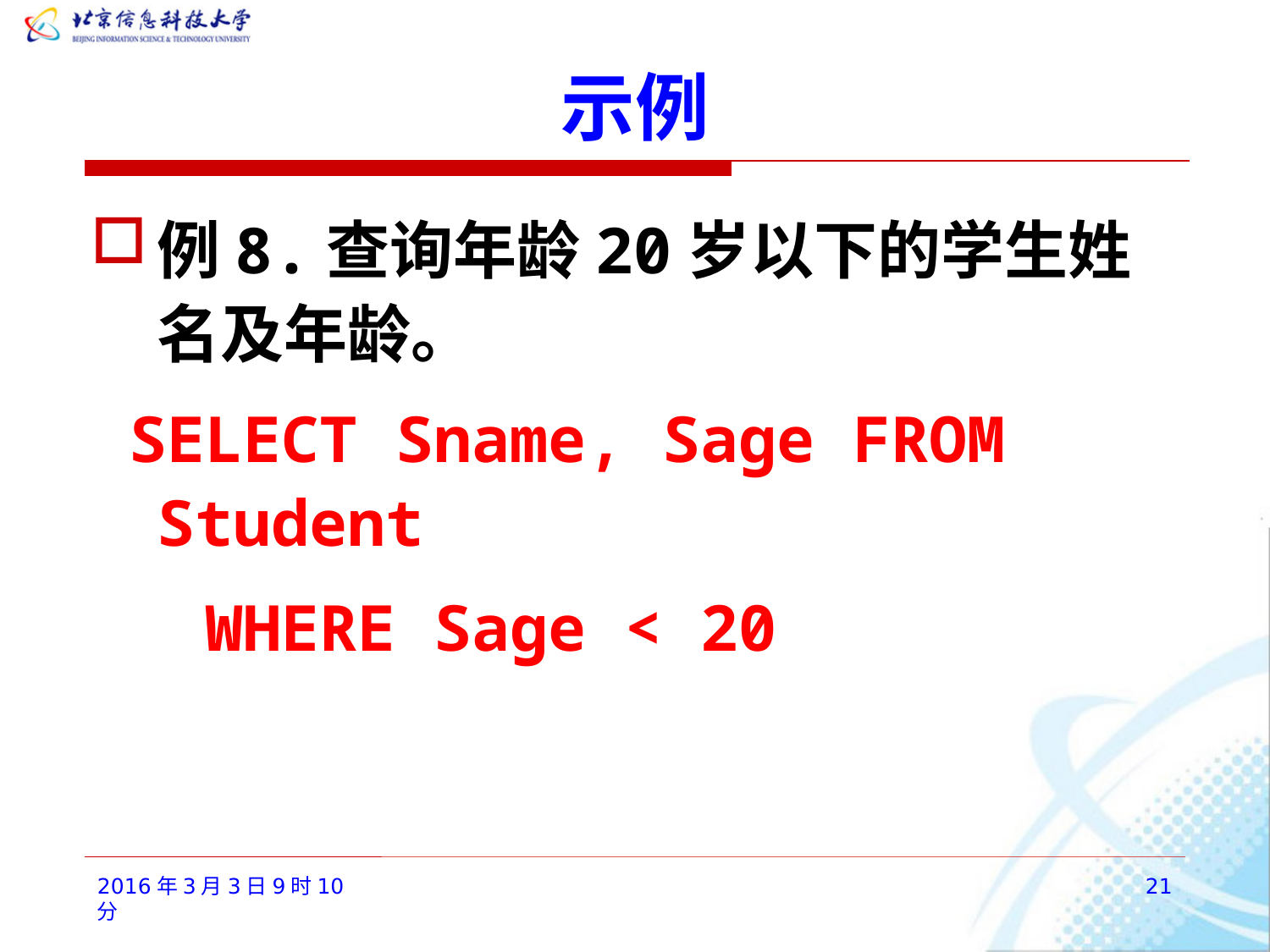

# 示例
例8.查询年龄20岁以下的学生姓名及年龄。
 SELECT Sname, Sage FROM Student
   WHERE Sage < 20
2016年3月3日9时10分
21